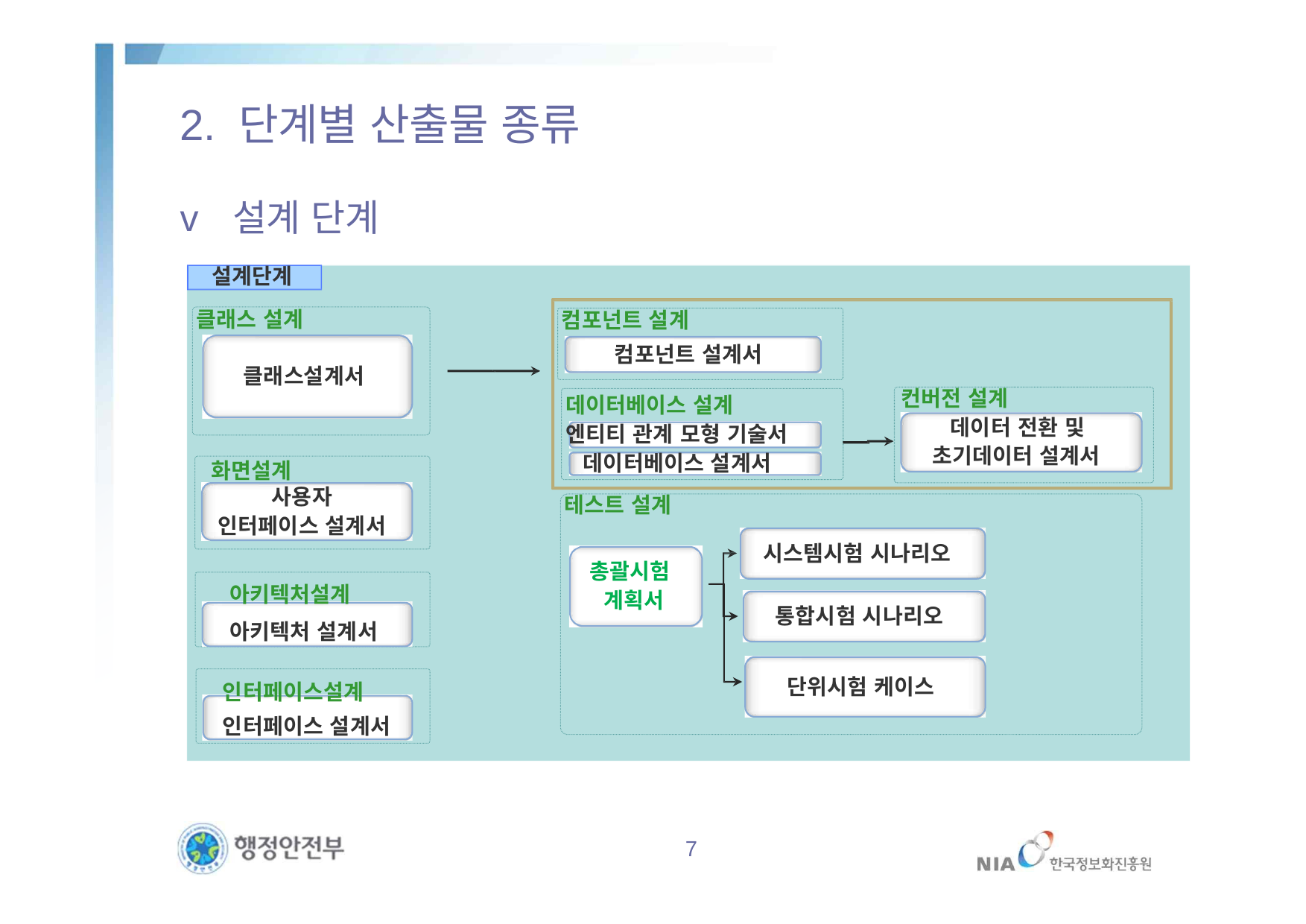

# 2. 단계별 산출물 종류
v 설계 단계
설계단계

클래스 설계

컴포넌트 설계
컴포넌트 설계서

클래스설계서

컨버전 설계
데이터 전환 및  초기데이터 설계서

데이터베이스 설계
엔티티 관계 모형 기술서
데이터베이스 설계서
테스트 설계

화면설계
사용자
인터페이스 설계서

시스템시험 시나리오

총괄시험  계획서
아키텍처설계
아키텍처 설계서

통합시험 시나리오

인터페이스설계
인터페이스 설계서
단위시험 케이스

7